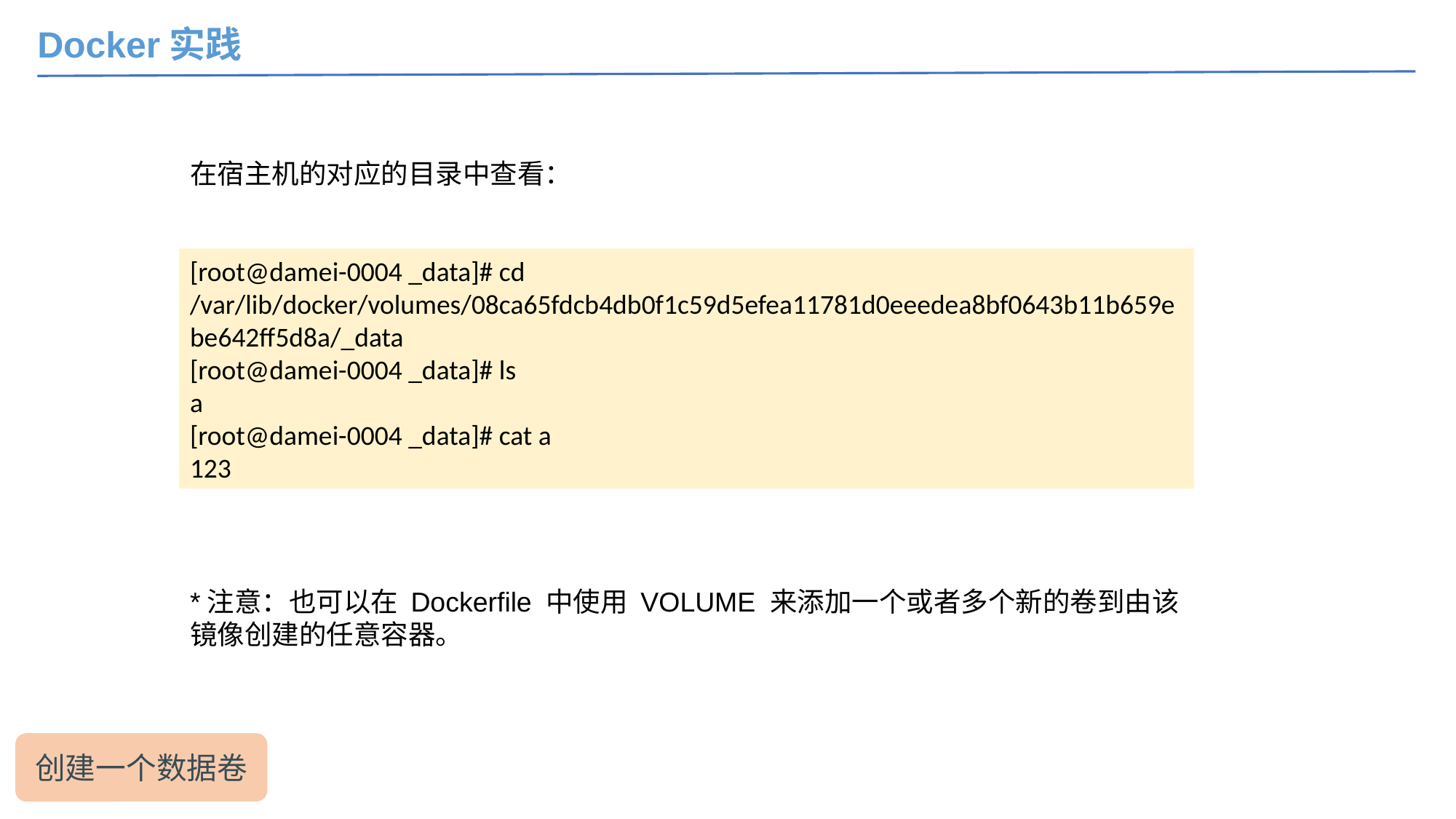

Docker实践
在宿主机的对应的目录中查看：
[root@damei-0004 _data]# cd /var/lib/docker/volumes/08ca65fdcb4db0f1c59d5efea11781d0eeedea8bf0643b11b659ebe642ff5d8a/_data
[root@damei-0004 _data]# ls
a
[root@damei-0004 _data]# cat a
123
*注意：也可以在 Dockerfile 中使用 VOLUME 来添加一个或者多个新的卷到由该镜像创建的任意容器。
创建一个数据卷